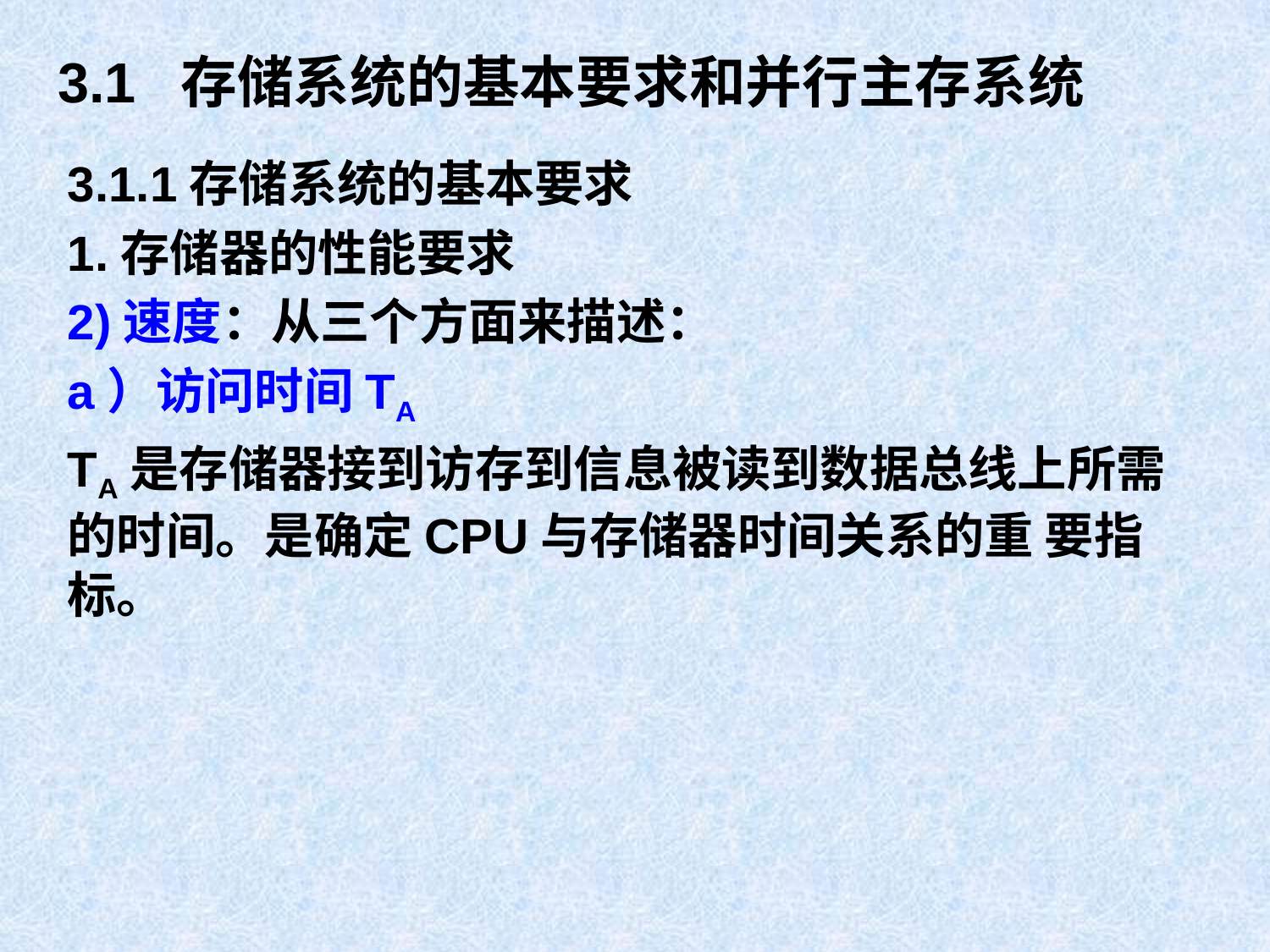

# 3.1  存储系统的基本要求和并行主存系统
3.1.1存储系统的基本要求
1.存储器的性能要求
2)速度：从三个方面来描述：
a）访问时间TA
TA是存储器接到访存到信息被读到数据总线上所需的时间。是确定CPU与存储器时间关系的重 要指标。